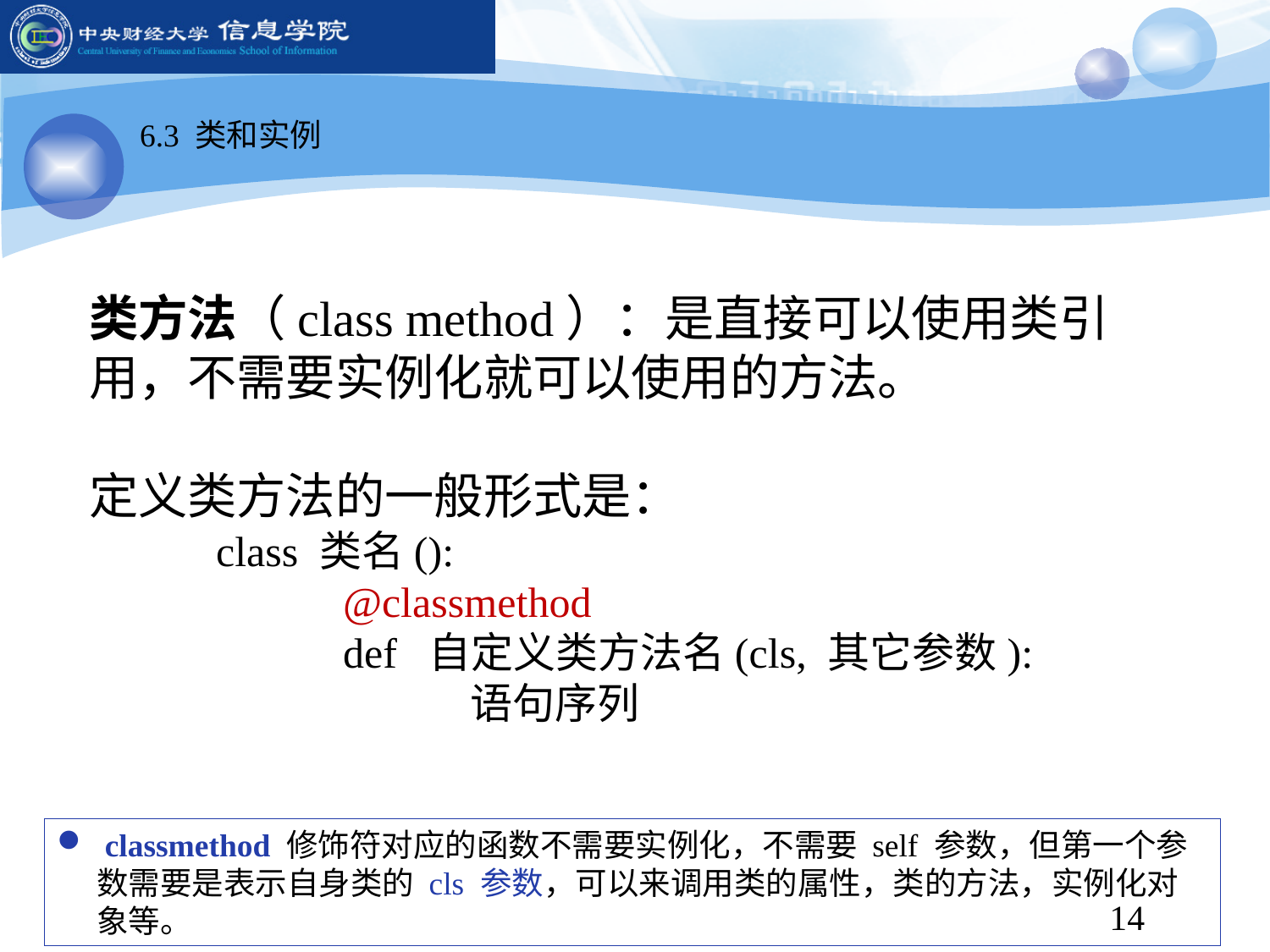

6.3 类和实例
类方法（class method）：是直接可以使用类引用，不需要实例化就可以使用的方法。

定义类方法的一般形式是：
	class 类名():
		@classmethod
		def  自定义类方法名(cls, 其它参数):
			语句序列
 classmethod 修饰符对应的函数不需要实例化，不需要 self 参数，但第一个参数需要是表示自身类的 cls 参数，可以来调用类的属性，类的方法，实例化对象等。